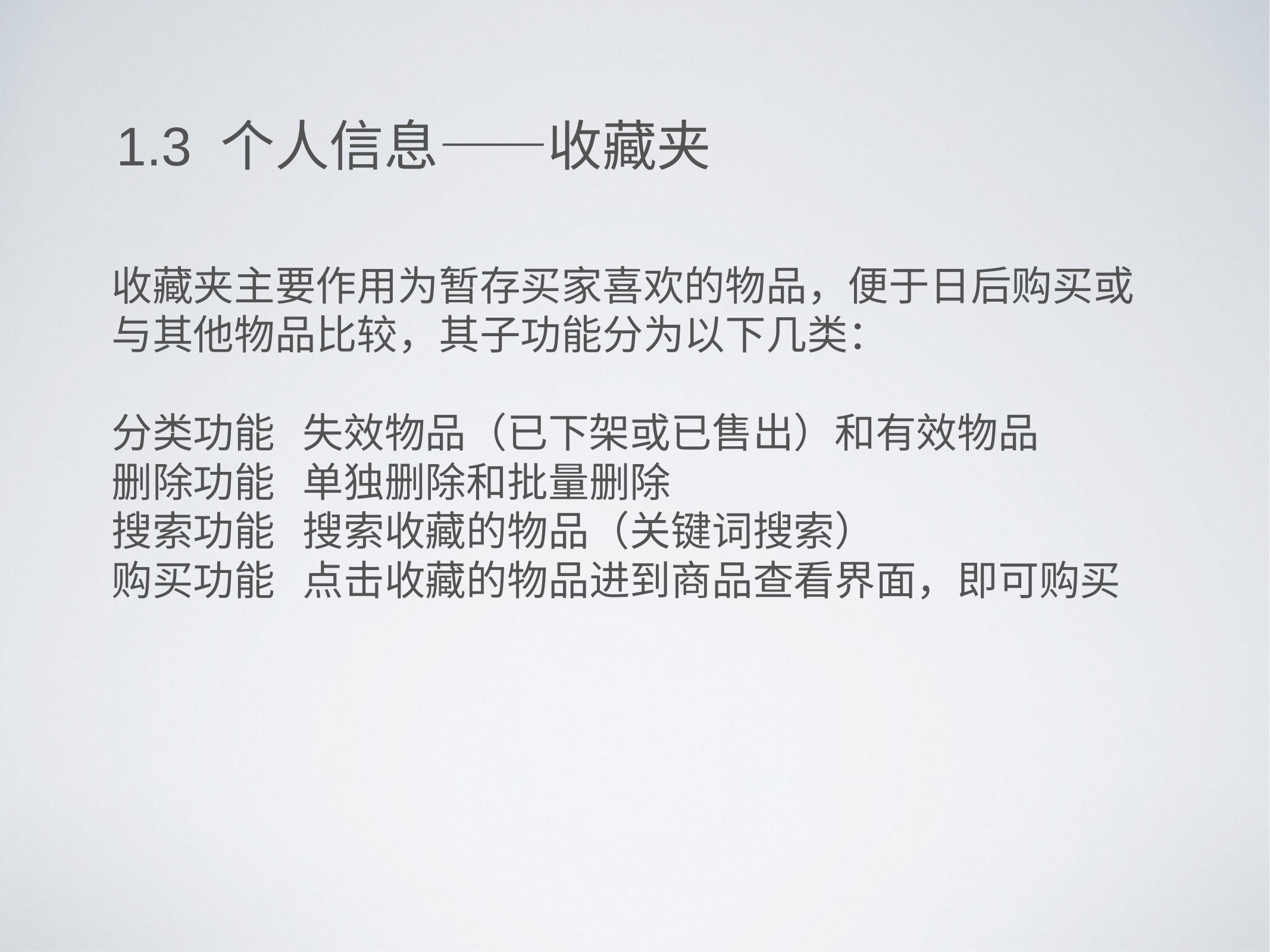

1.3 个人信息——收藏夹
收藏夹主要作用为暂存买家喜欢的物品，便于日后购买或与其他物品比较，其子功能分为以下几类：

分类功能   失效物品（已下架或已售出）和有效物品
删除功能   单独删除和批量删除
搜索功能   搜索收藏的物品（关键词搜索）
购买功能   点击收藏的物品进到商品查看界面，即可购买